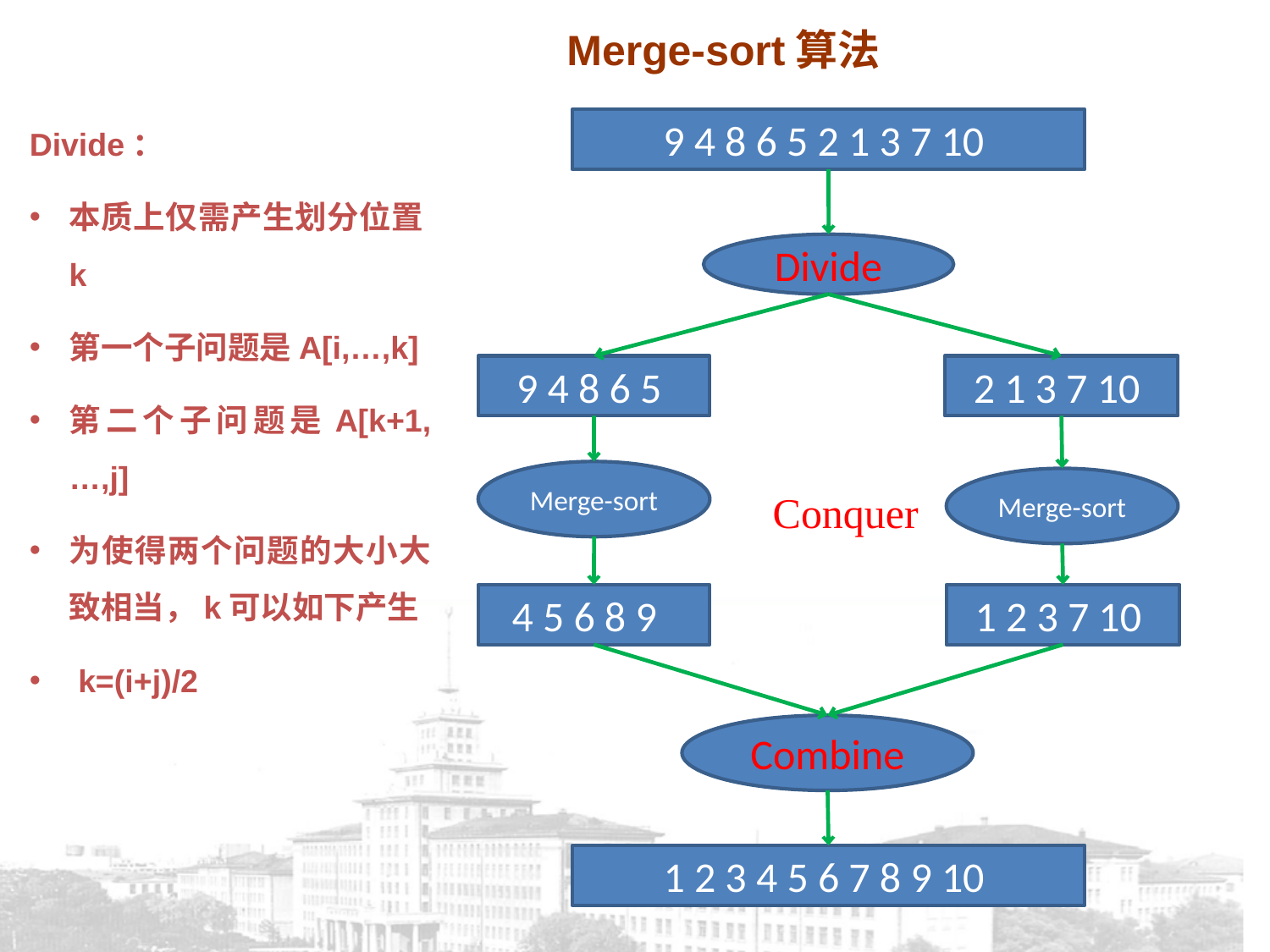

Merge-sort算法
Divide：
本质上仅需产生划分位置k
第一个子问题是A[i,…,k]
第二个子问题是A[k+1,…,j]
为使得两个问题的大小大致相当，k可以如下产生
 k=(i+j)/2
9 4 8 6 5 2 1 3 7 10
Divide

9 4 8 6 5
2 1 3 7 10
Merge-sort
Merge-sort
Conquer
4 5 6 8 9
1 2 3 7 10
Combine
1 2 3 4 5 6 7 8 9 10